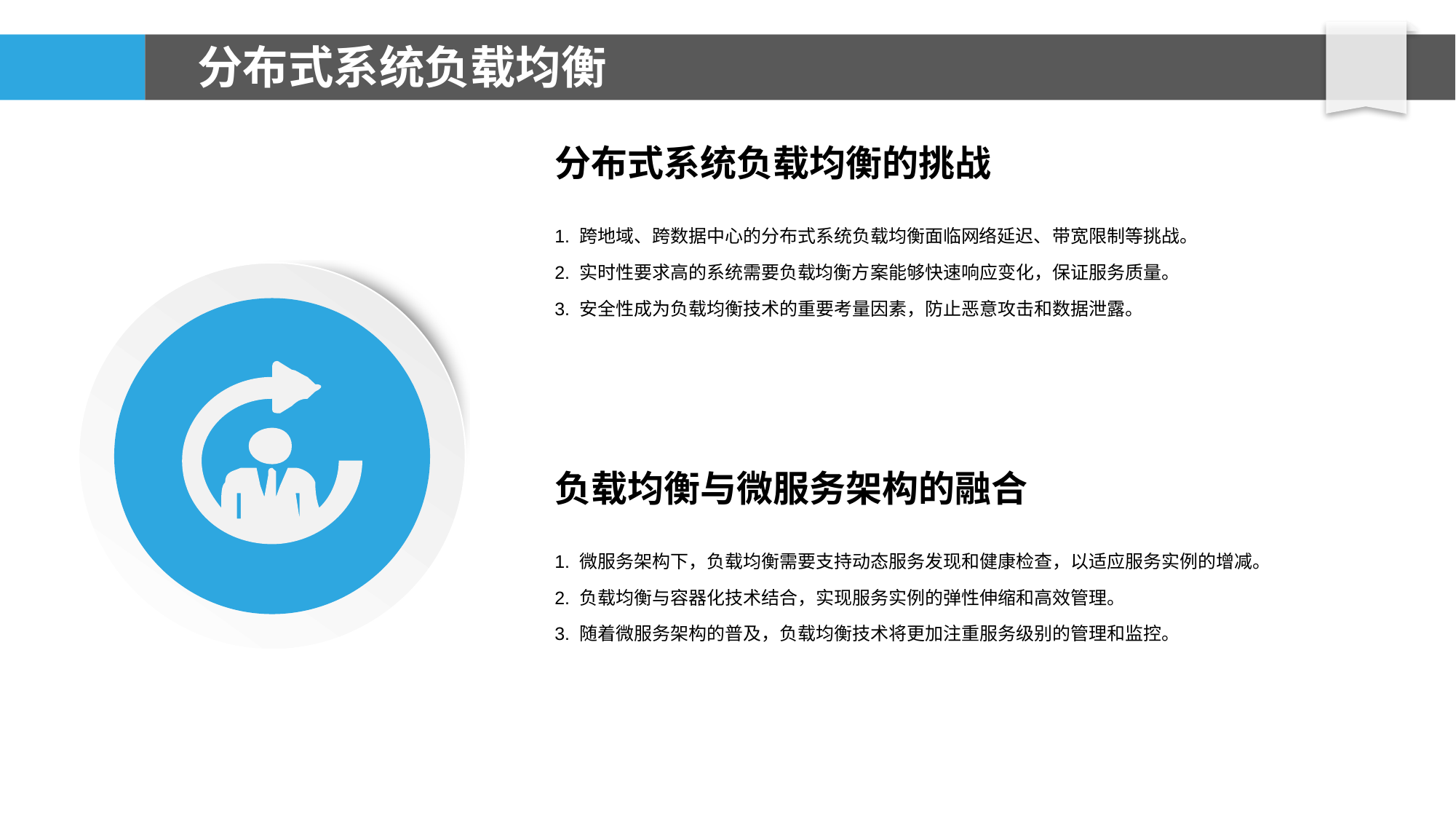

# 分布式系统负载均衡
分布式系统负载均衡的挑战
1. 跨地域、跨数据中心的分布式系统负载均衡面临网络延迟、带宽限制等挑战。
2. 实时性要求高的系统需要负载均衡方案能够快速响应变化，保证服务质量。
3. 安全性成为负载均衡技术的重要考量因素，防止恶意攻击和数据泄露。
负载均衡与微服务架构的融合
1. 微服务架构下，负载均衡需要支持动态服务发现和健康检查，以适应服务实例的增减。
2. 负载均衡与容器化技术结合，实现服务实例的弹性伸缩和高效管理。
3. 随着微服务架构的普及，负载均衡技术将更加注重服务级别的管理和监控。